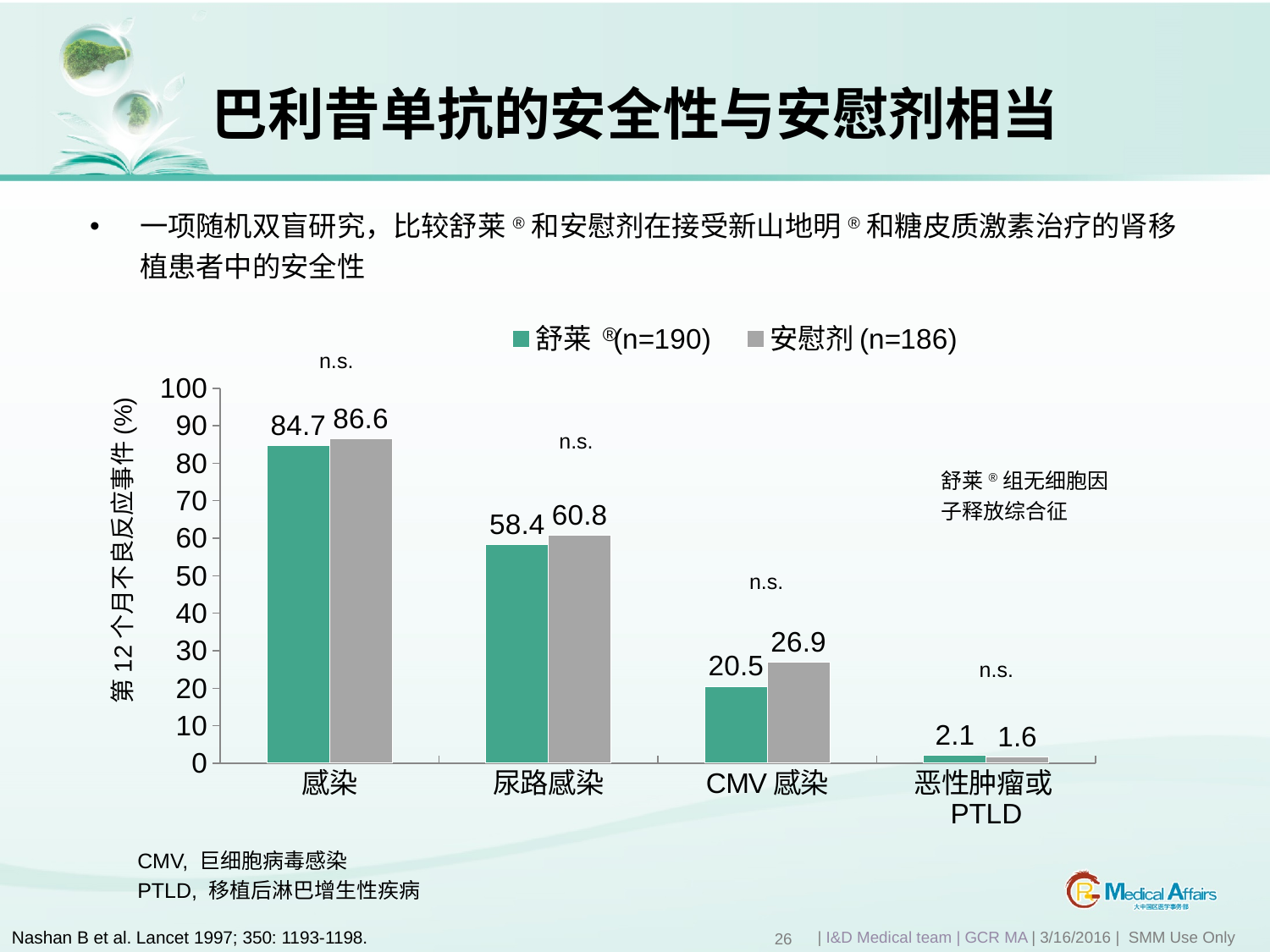

巴利昔单抗的安全性与安慰剂相当
一项随机双盲研究，比较舒莱®和安慰剂在接受新山地明®和糖皮质激素治疗的肾移植患者中的安全性

### Chart

| Category | 舒莱  (n=190) | 安慰剂(n=186) |
|---|---|---|
| 感染 | 84.7 | 86.6 |
| 尿路感染 | 58.4 | 60.8 |
| CMV感染 | 20.5 | 26.9 |
| 恶性肿瘤或PTLD | 2.1 | 1.6 |
®
n.s.
n.s.
舒莱®组无细胞因子释放综合征
第12个月不良反应事件(%)
n.s.
n.s.
CMV, 巨细胞病毒感染
PTLD, 移植后淋巴增生性疾病
Nashan B et al. Lancet 1997; 350: 1193-1198.